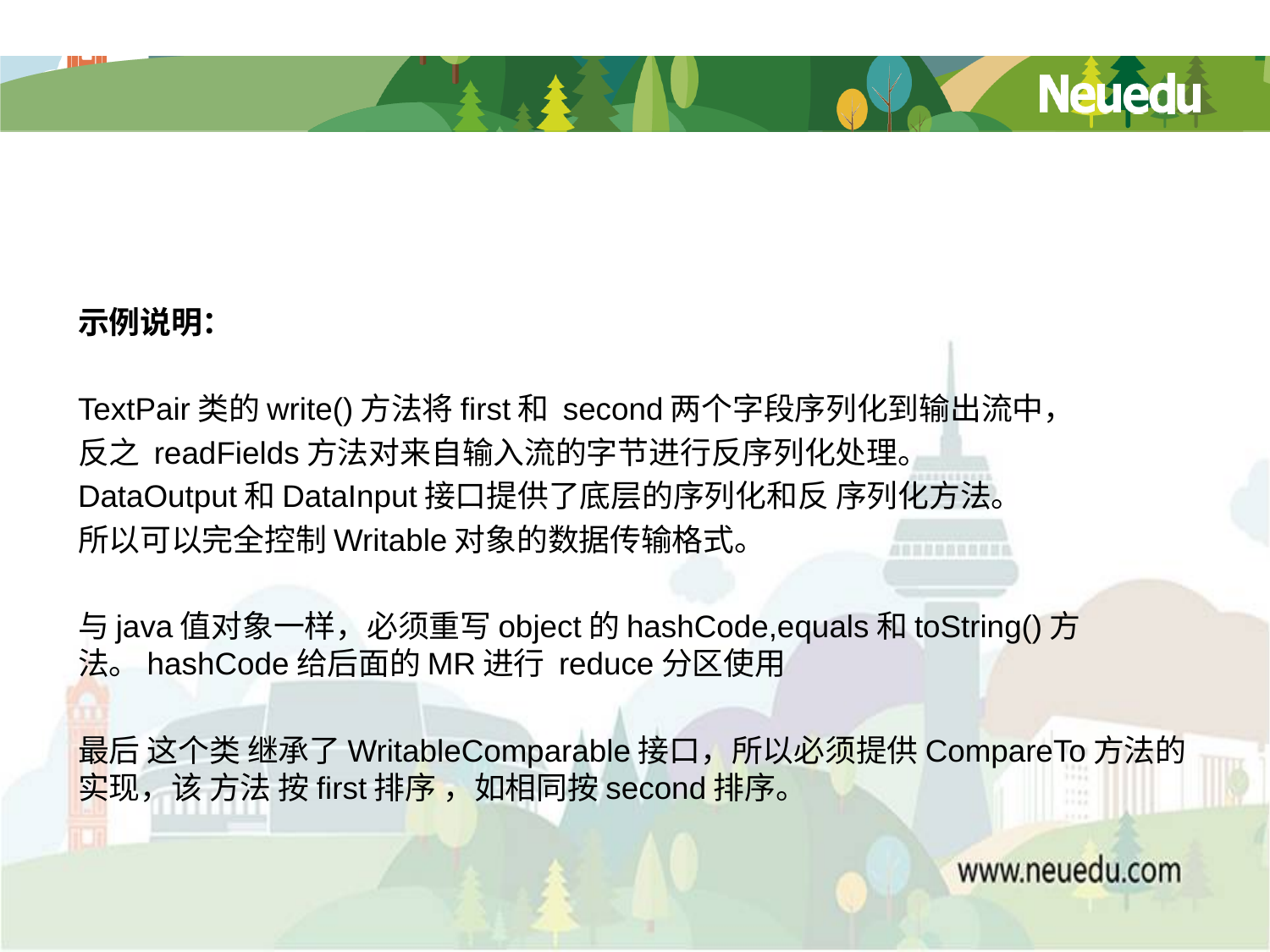

#
示例说明：

TextPair类的write()方法将first和 second两个字段序列化到输出流中，
反之 readFields方法对来自输入流的字节进行反序列化处理。
DataOutput和DataInput接口提供了底层的序列化和反 序列化方法。
所以可以完全控制Writable对象的数据传输格式。

与java值对象一样，必须重写object的hashCode,equals和toString()方法。hashCode给后面的MR进行 reduce分区使用

最后 这个类 继承了WritableComparable接口，所以必须提供CompareTo方法的实现，该 方法 按first排序 ，如相同按second排序。